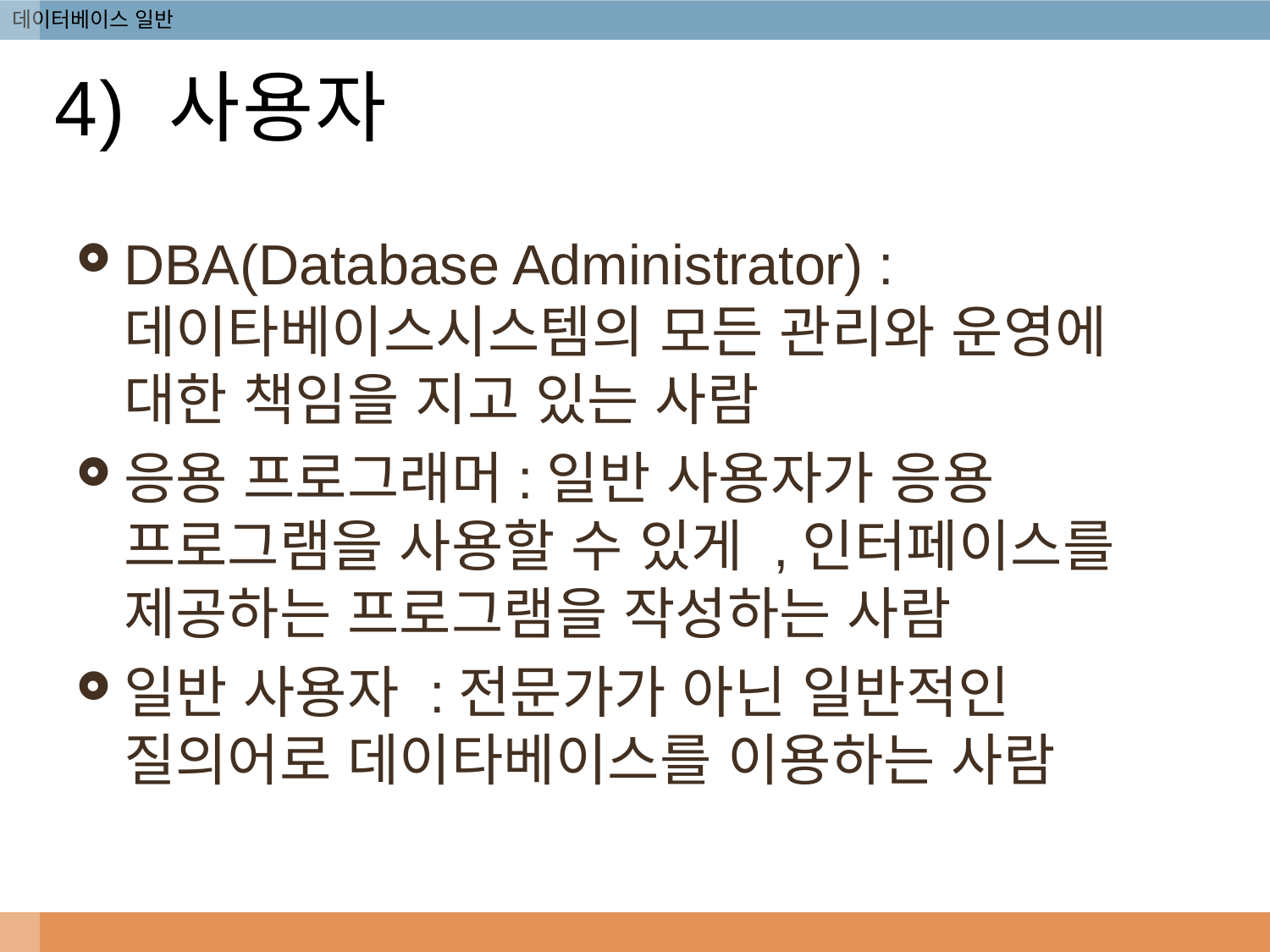

# 4) 사용자
DBA(Database Administrator) : 데이타베이스시스템의 모든 관리와 운영에 대한 책임을 지고 있는 사람
응용 프로그래머:일반 사용자가 응용 프로그램을 사용할 수 있게 ,인터페이스를 제공하는 프로그램을 작성하는 사람
일반 사용자 :전문가가 아닌 일반적인 질의어로 데이타베이스를 이용하는 사람